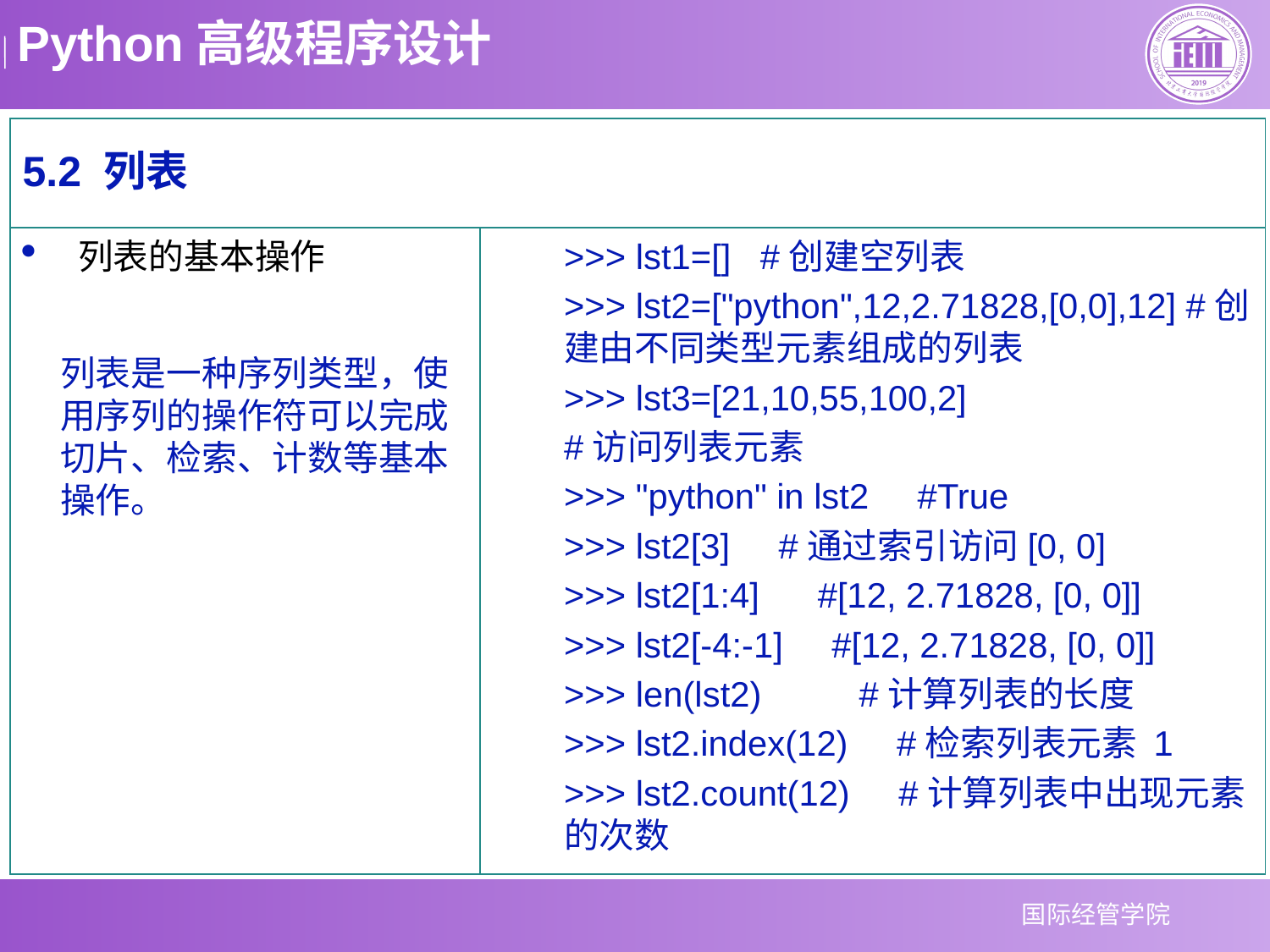

5.2 列表
列表的基本操作

列表是一种序列类型，使用序列的操作符可以完成切片、检索、计数等基本操作。
>>> lst1=[]   #创建空列表
>>> lst2=["python",12,2.71828,[0,0],12] #创建由不同类型元素组成的列表
>>> lst3=[21,10,55,100,2]
#访问列表元素
>>> "python" in lst2     #True
>>> lst2[3]     #通过索引访问[0, 0]
>>> lst2[1:4]      #[12, 2.71828, [0, 0]]
>>> lst2[-4:-1]     #[12, 2.71828, [0, 0]]
>>> len(lst2)          #计算列表的长度
>>> lst2.index(12)     #检索列表元素 1
>>> lst2.count(12)     #计算列表中出现元素的次数